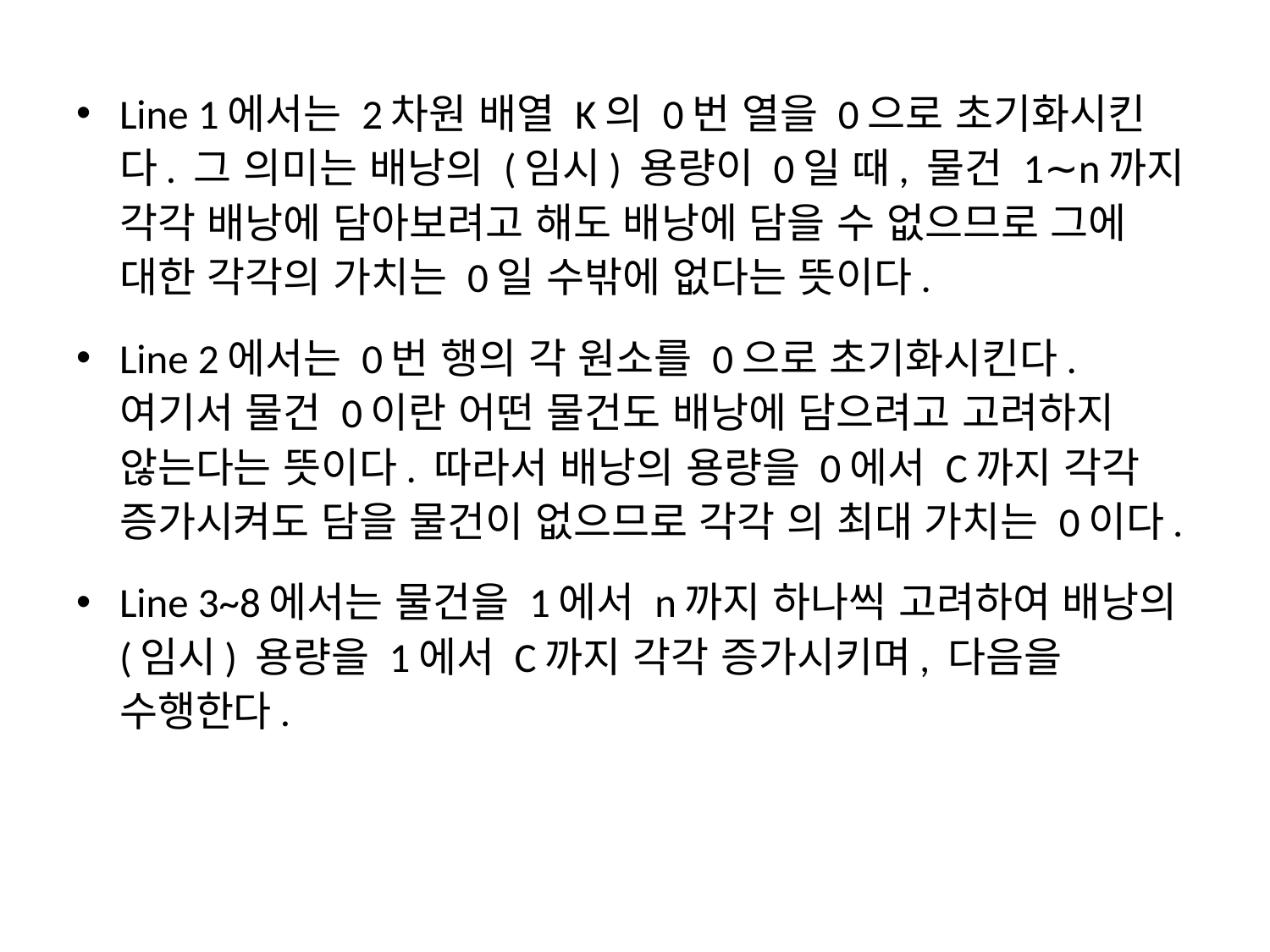

Line 1에서는 2차원 배열 K의 0번 열을 0으로 초기화시킨다. 그 의미는 배낭의 (임시) 용량이 0일 때, 물건 1∼n까지 각각 배낭에 담아보려고 해도 배낭에 담을 수 없으므로 그에 대한 각각의 가치는 0일 수밖에 없다는 뜻이다.
Line 2에서는 0번 행의 각 원소를 0으로 초기화시킨다. 여기서 물건 0이란 어떤 물건도 배낭에 담으려고 고려하지 않는다는 뜻이다. 따라서 배낭의 용량을 0에서 C까지 각각 증가시켜도 담을 물건이 없으므로 각각 의 최대 가치는 0이다.
Line 3~8에서는 물건을 1에서 n까지 하나씩 고려하여 배낭의 (임시) 용량을 1에서 C까지 각각 증가시키며, 다음을 수행한다.